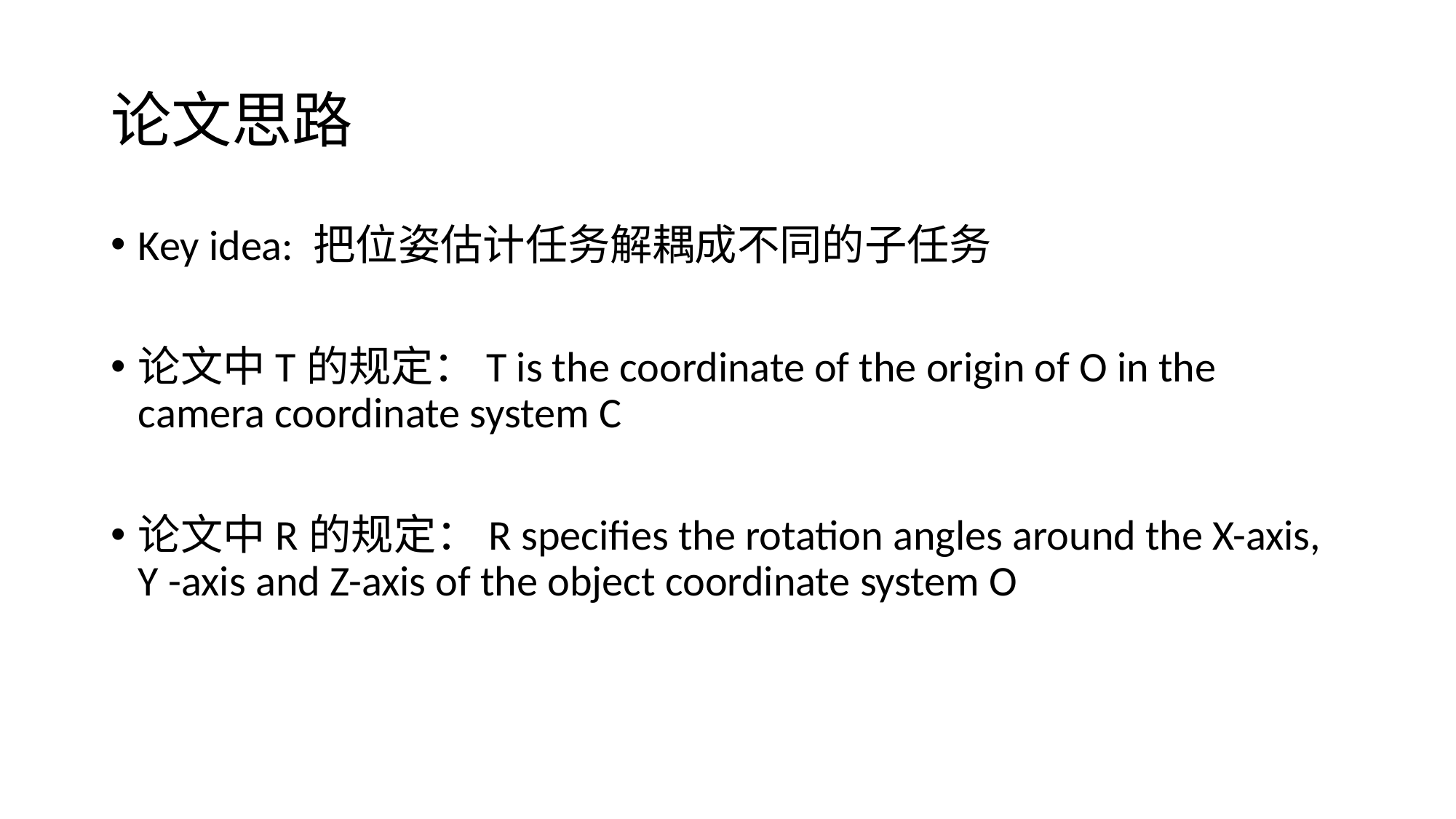

# 论文思路
Key idea: 把位姿估计任务解耦成不同的子任务

论文中T的规定：T is the coordinate of the origin of O in the camera coordinate system C

论文中R的规定：R specifies the rotation angles around the X-axis, Y -axis and Z-axis of the object coordinate system O